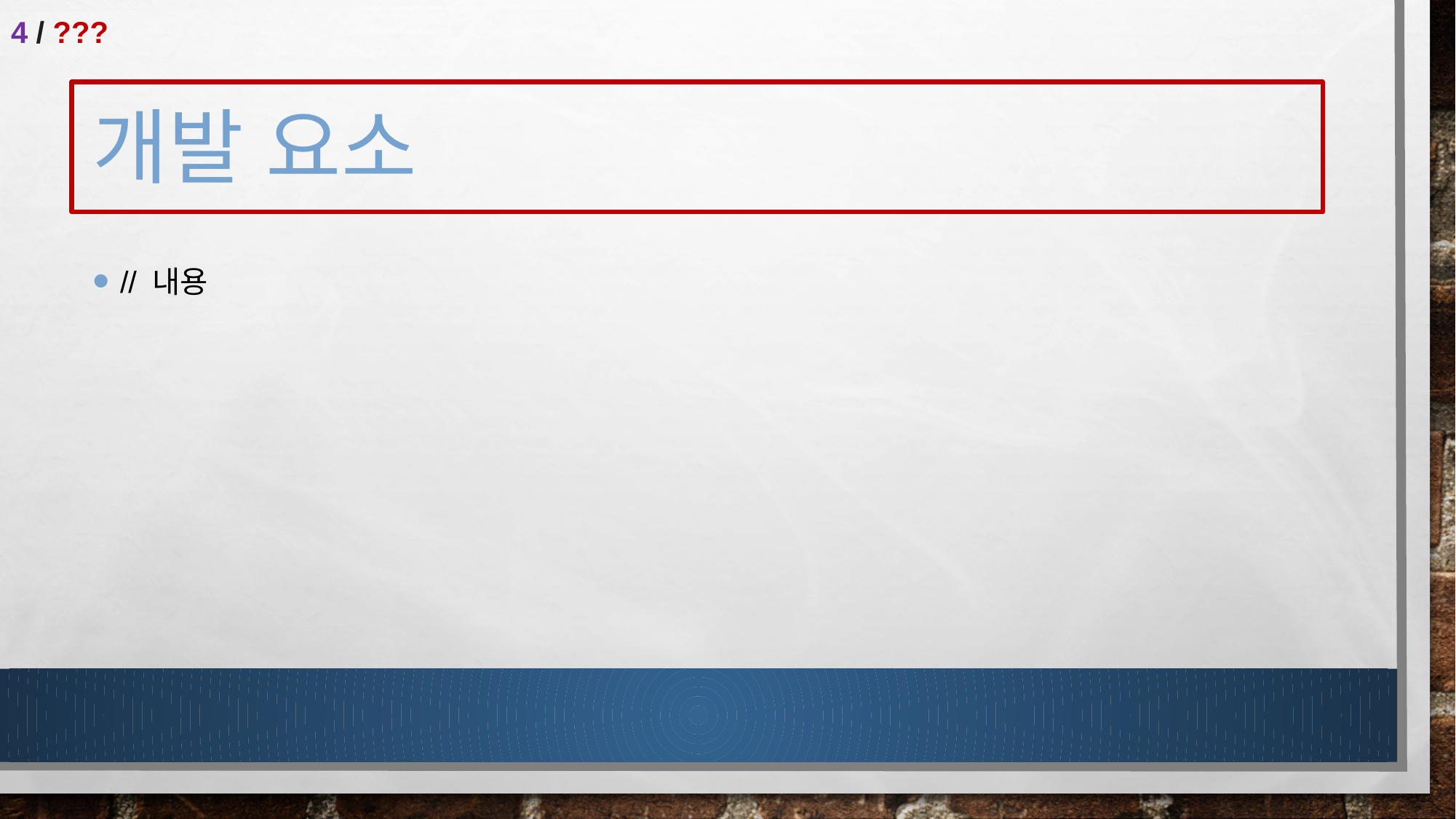

4 / ???

# 개발 요소
// 내용